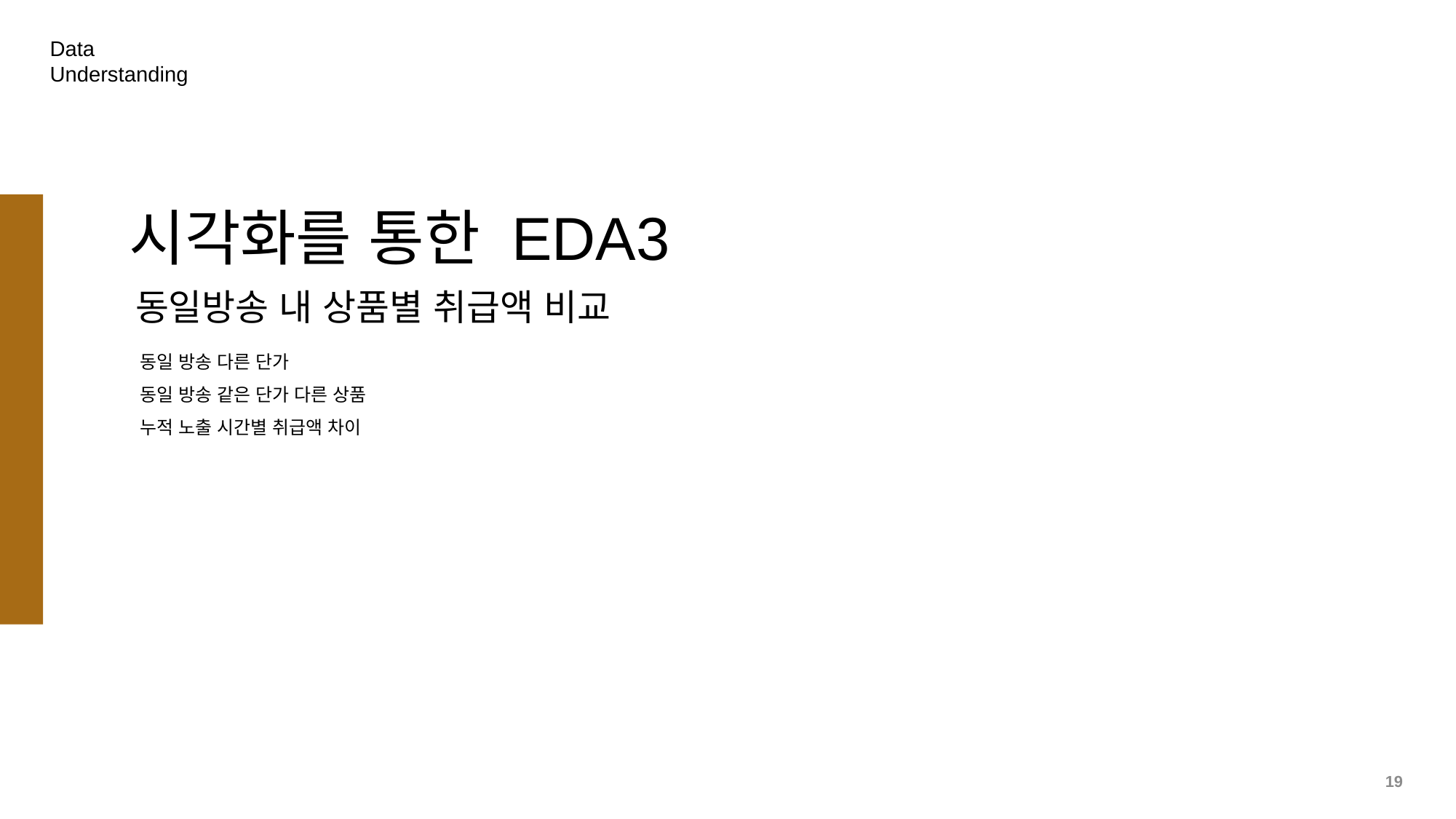

Data
Understanding
시각화를 통한 EDA3
동일방송 내 상품별 취급액 비교
동일 방송 다른 단가
동일 방송 같은 단가 다른 상품
누적 노출 시간별 취급액 차이

19